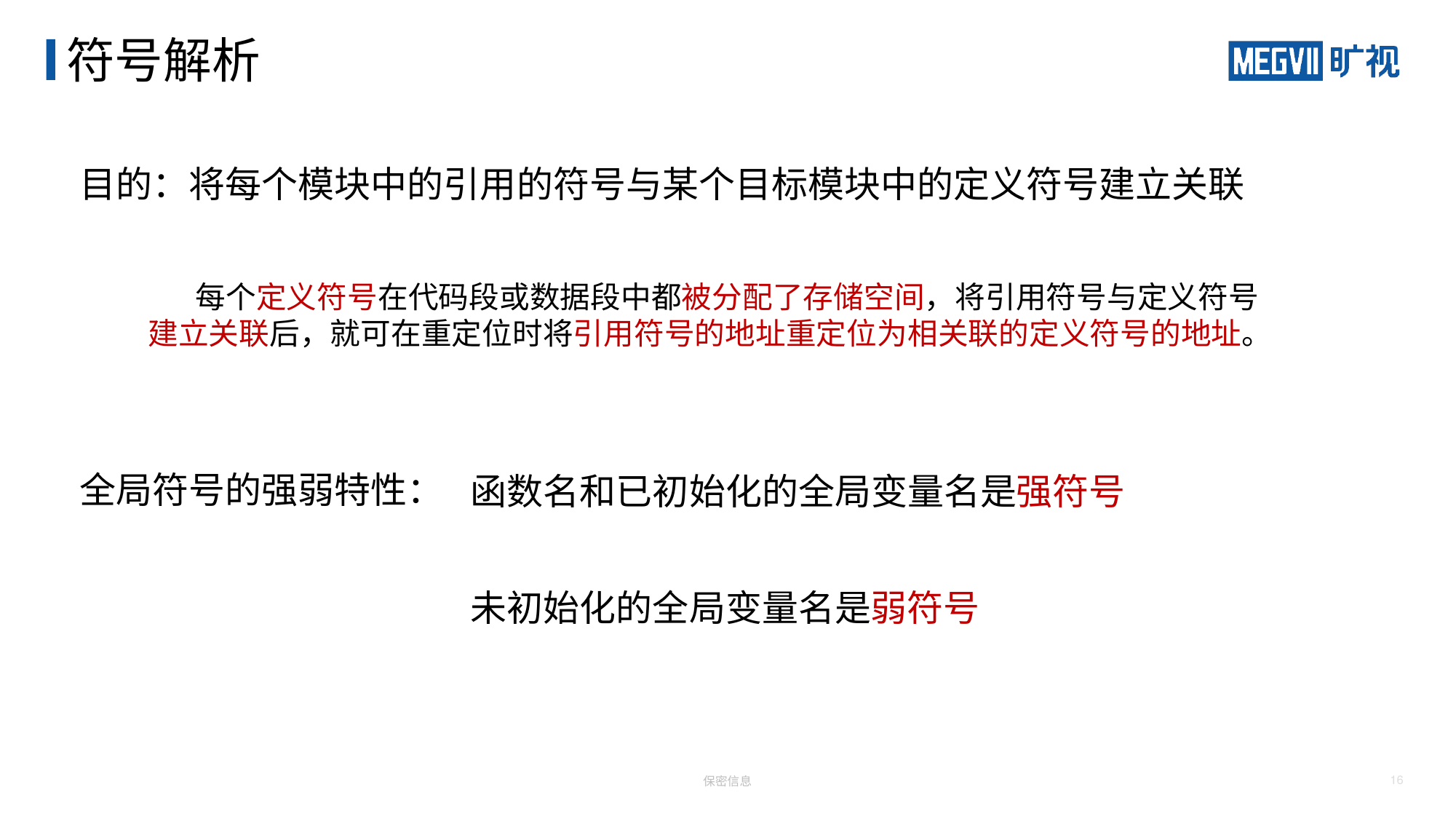

# 符号解析
目的：将每个模块中的引用的符号与某个目标模块中的定义符号建立关联
      每个定义符号在代码段或数据段中都被分配了存储空间，将引用符号与定义符号建立关联后，就可在重定位时将引用符号的地址重定位为相关联的定义符号的地址。
全局符号的强弱特性：
函数名和已初始化的全局变量名是强符号
未初始化的全局变量名是弱符号